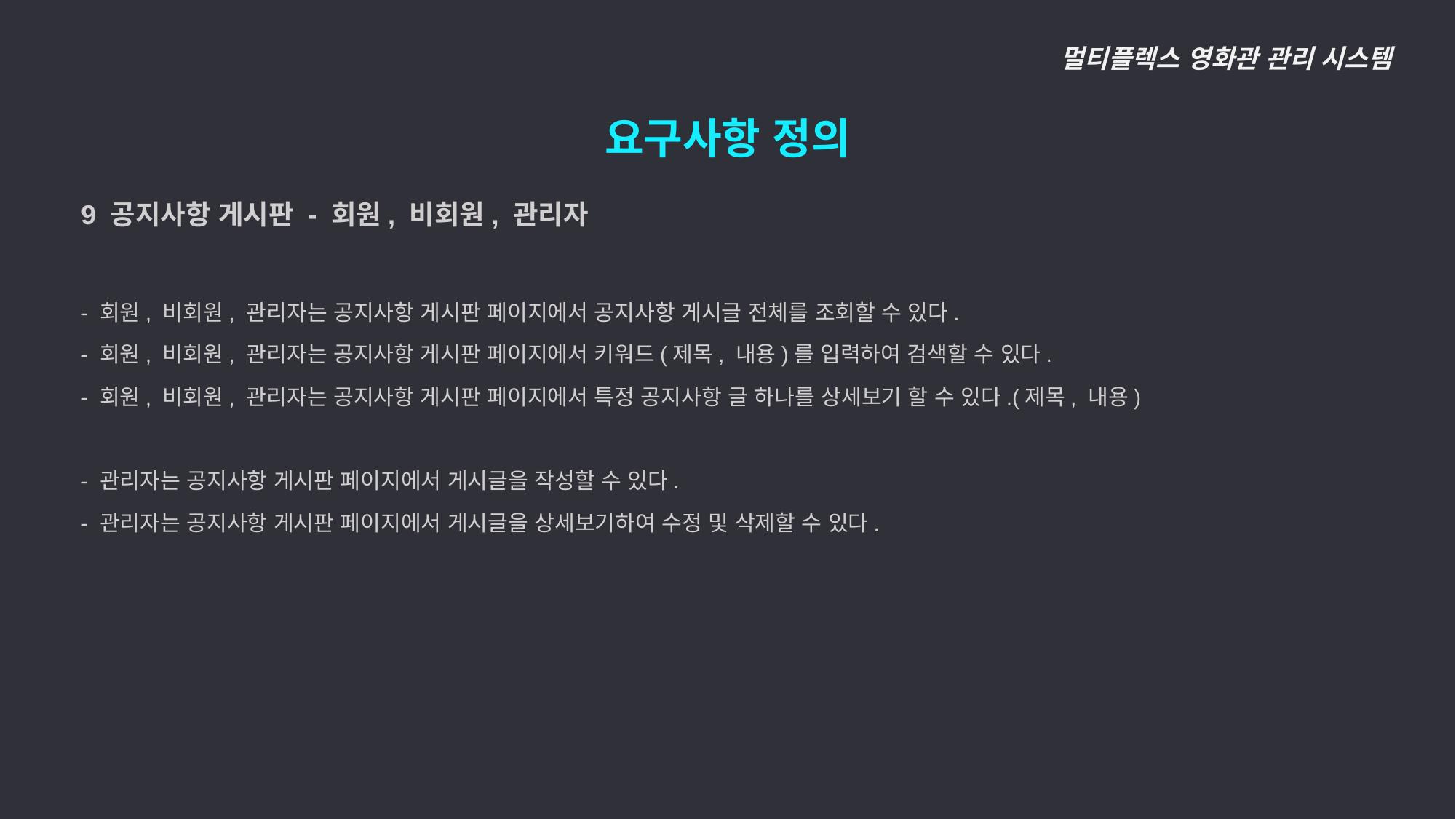

멀티플렉스 영화관 관리 시스템
요구사항 정의
9 공지사항 게시판 - 회원, 비회원, 관리자

- 회원, 비회원, 관리자는 공지사항 게시판 페이지에서 공지사항 게시글 전체를 조회할 수 있다.
- 회원, 비회원, 관리자는 공지사항 게시판 페이지에서 키워드(제목, 내용)를 입력하여 검색할 수 있다.
- 회원, 비회원, 관리자는 공지사항 게시판 페이지에서 특정 공지사항 글 하나를 상세보기 할 수 있다.(제목, 내용)

- 관리자는 공지사항 게시판 페이지에서 게시글을 작성할 수 있다.
- 관리자는 공지사항 게시판 페이지에서 게시글을 상세보기하여 수정 및 삭제할 수 있다.